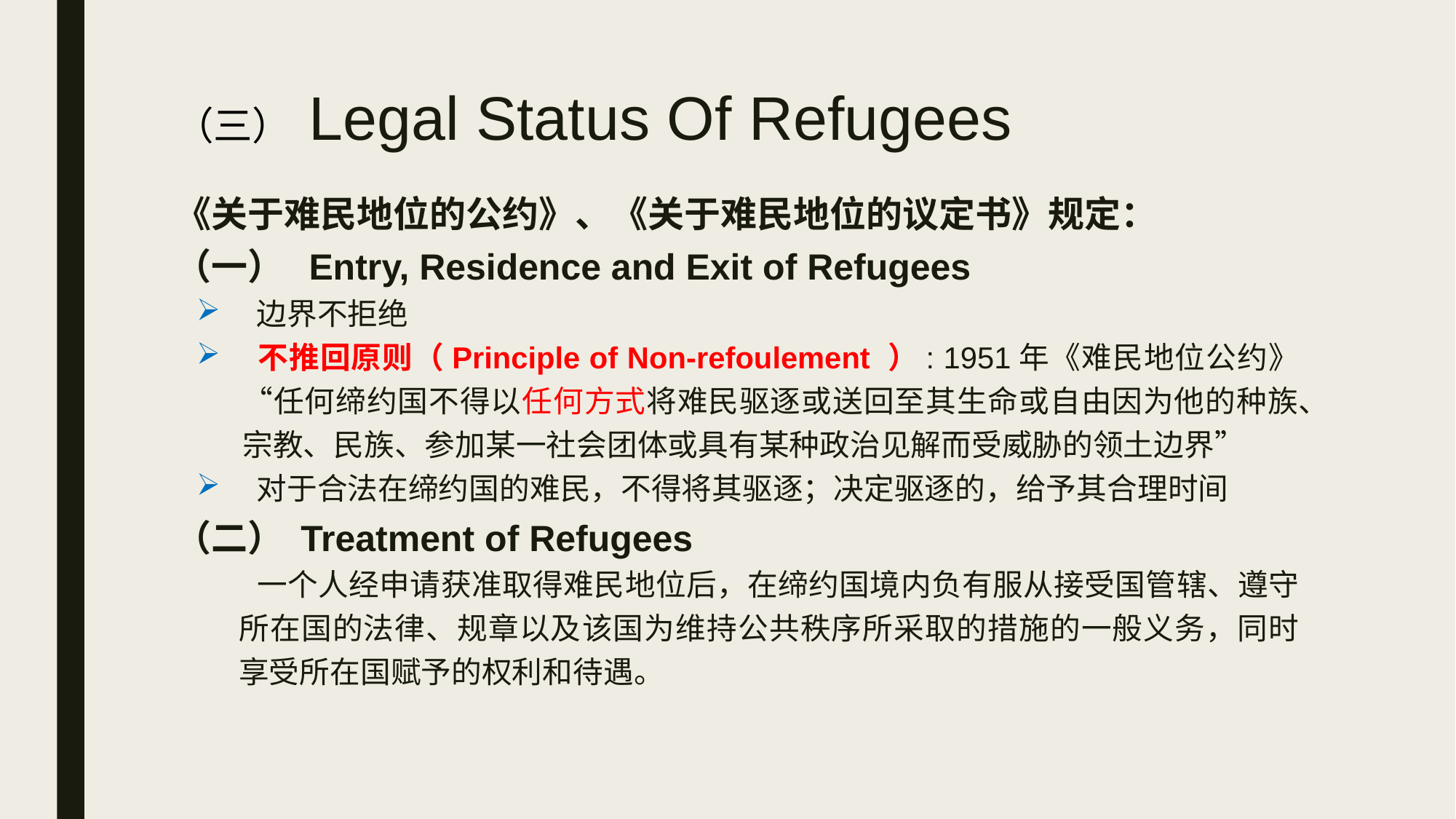

# （三） Legal Status Of Refugees
《关于难民地位的公约》、《关于难民地位的议定书》规定：
（一）  Entry, Residence and Exit of Refugees
 边界不拒绝
 不推回原则（Principle of Non-refoulement ）: 1951年《难民地位公约》“任何缔约国不得以任何方式将难民驱逐或送回至其生命或自由因为他的种族、宗教、民族、参加某一社会团体或具有某种政治见解而受威胁的领土边界”
 对于合法在缔约国的难民，不得将其驱逐；决定驱逐的，给予其合理时间
（二） Treatment of Refugees
        一个人经申请获准取得难民地位后，在缔约国境内负有服从接受国管辖、遵守所在国的法律、规章以及该国为维持公共秩序所采取的措施的一般义务，同时享受所在国赋予的权利和待遇。